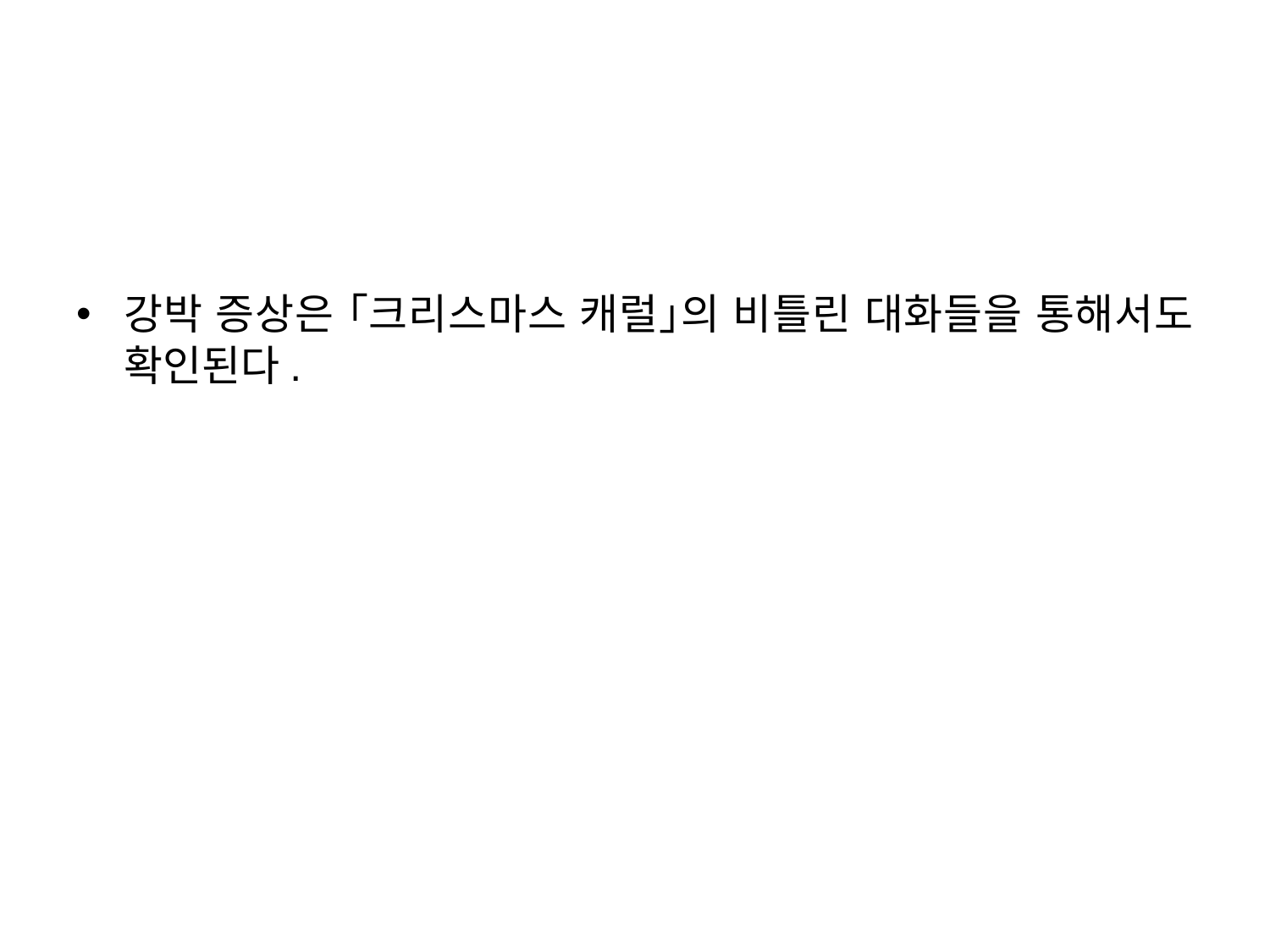

강박 증상은 ｢크리스마스 캐럴｣의 비틀린 대화들을 통해서도 확인된다.